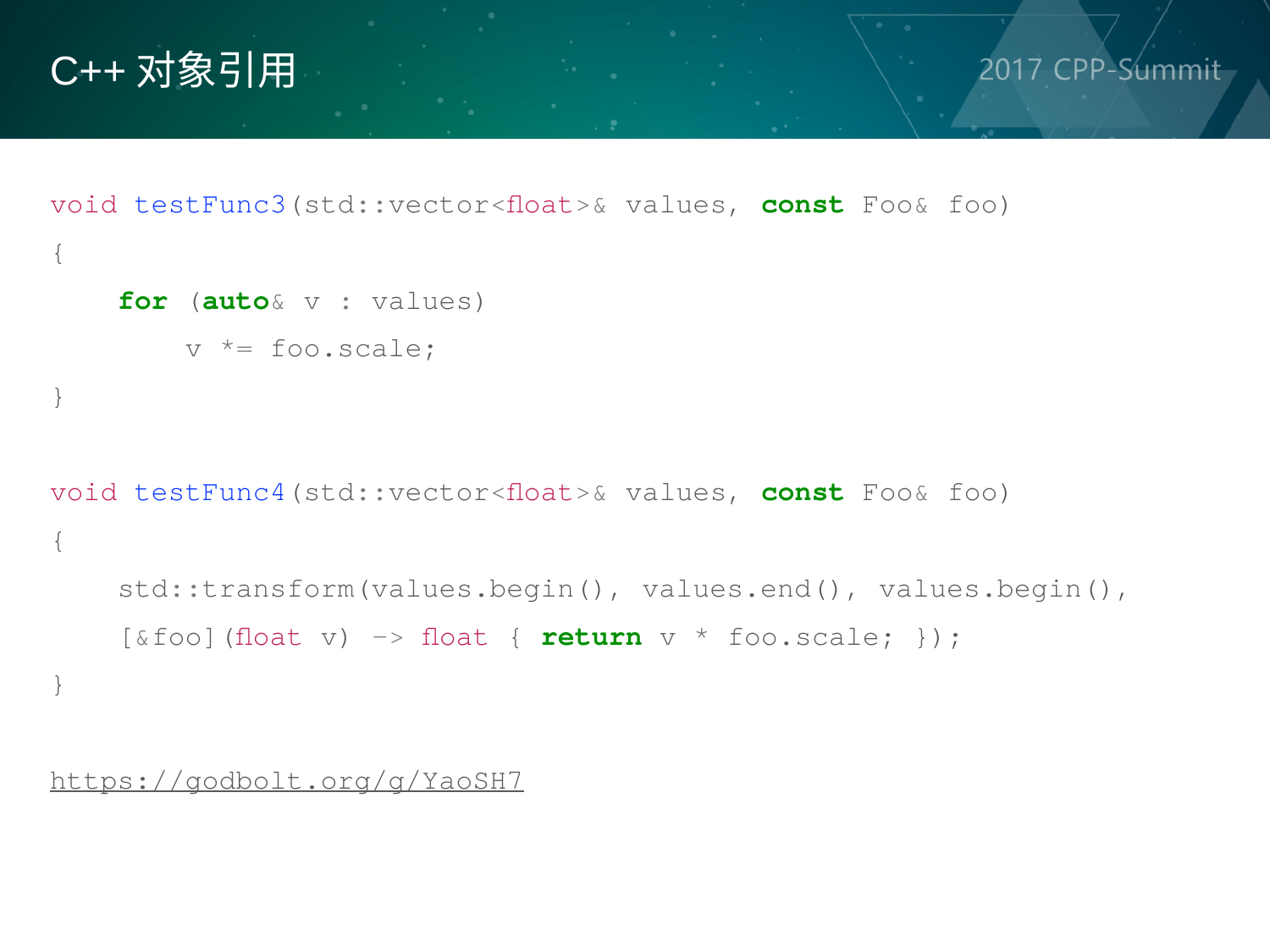

C++对象引用
void testFunc3(std::vector<float>& values, const Foo& foo)
{
    for (auto& v : values)
        v *= foo.scale;
}

void testFunc4(std::vector<float>& values, const Foo& foo)
{
    std::transform(values.begin(), values.end(), values.begin(),
    [&foo](float v) -> float { return v * foo.scale; });
}

https://godbolt.org/g/YaoSH7